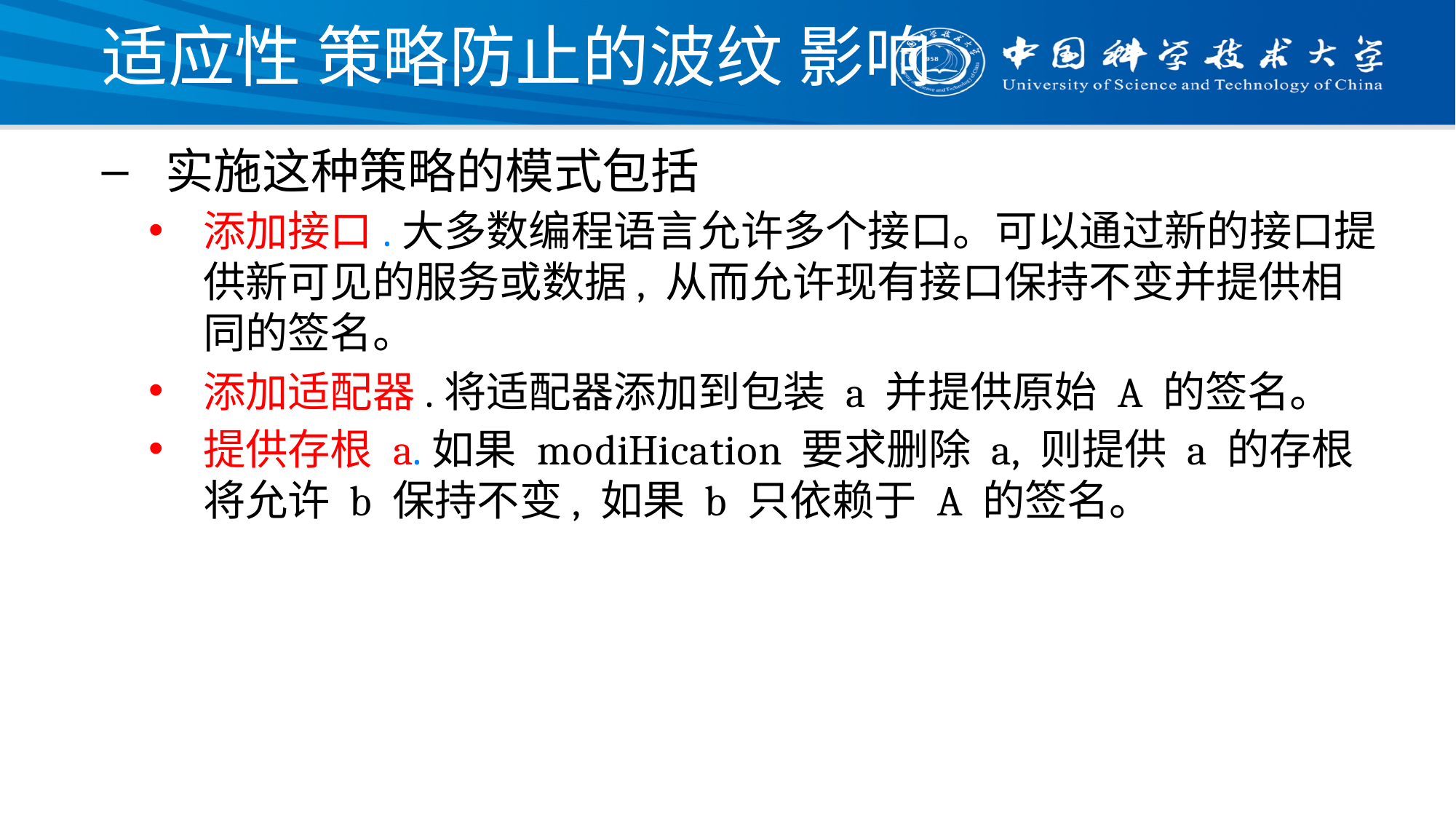

# 适应性 策略防止的波纹 影响
实施这种策略的模式包括
添加接口.大多数编程语言允许多个接口。可以通过新的接口提供新可见的服务或数据, 从而允许现有接口保持不变并提供相同的签名。
添加适配器.将适配器添加到包装 a 并提供原始 A 的签名。
提供存根 a.如果 modiHication 要求删除 a, 则提供 a 的存根将允许 b 保持不变, 如果 b 只依赖于 A 的签名。